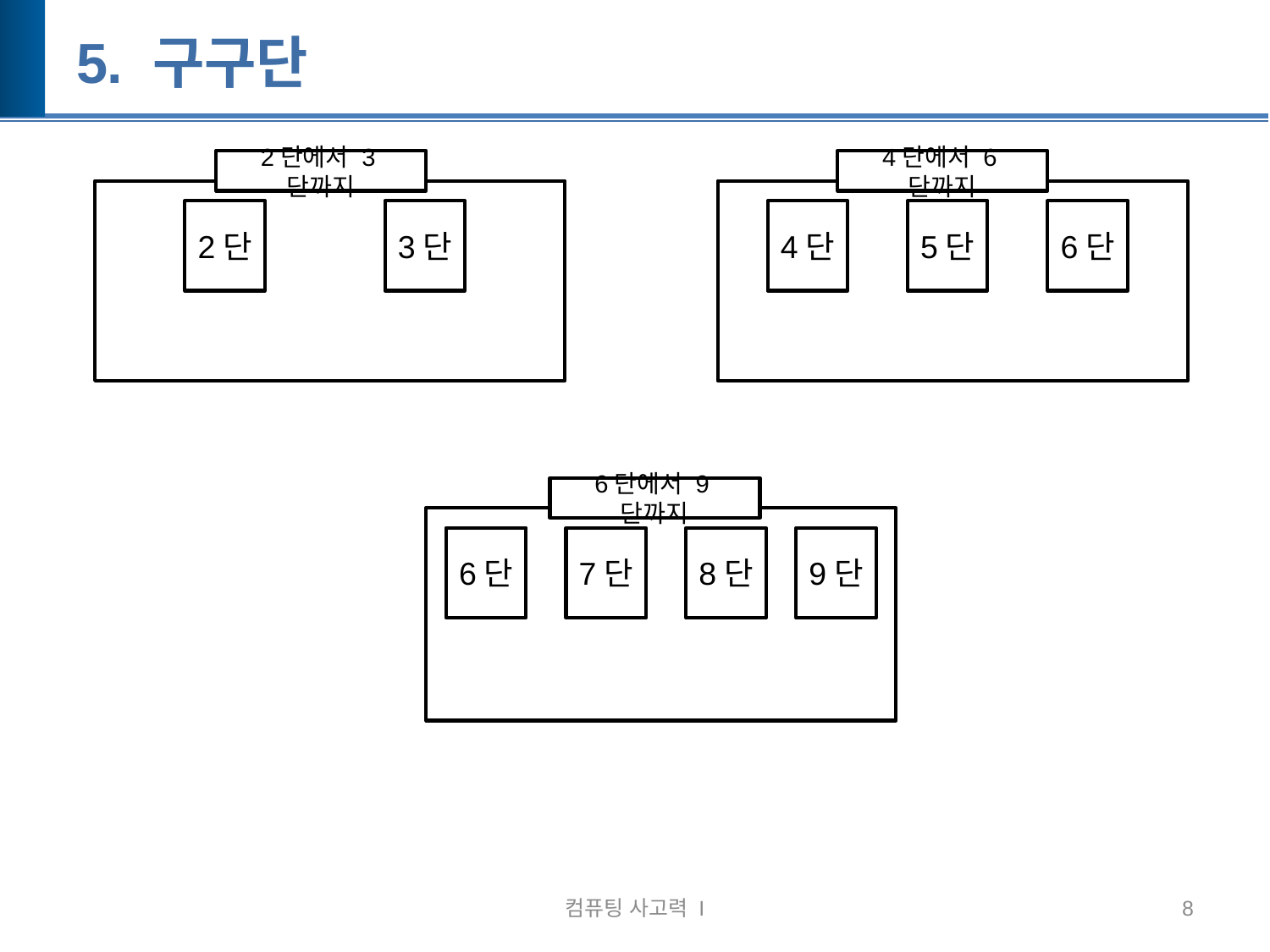

# 5. 구구단
2단에서 3단까지
4단에서 6단까지

2단
3단
4단
5단
6단
6단에서 9단까지

6단
7단
8단
9단
컴퓨팅 사고력 I
8